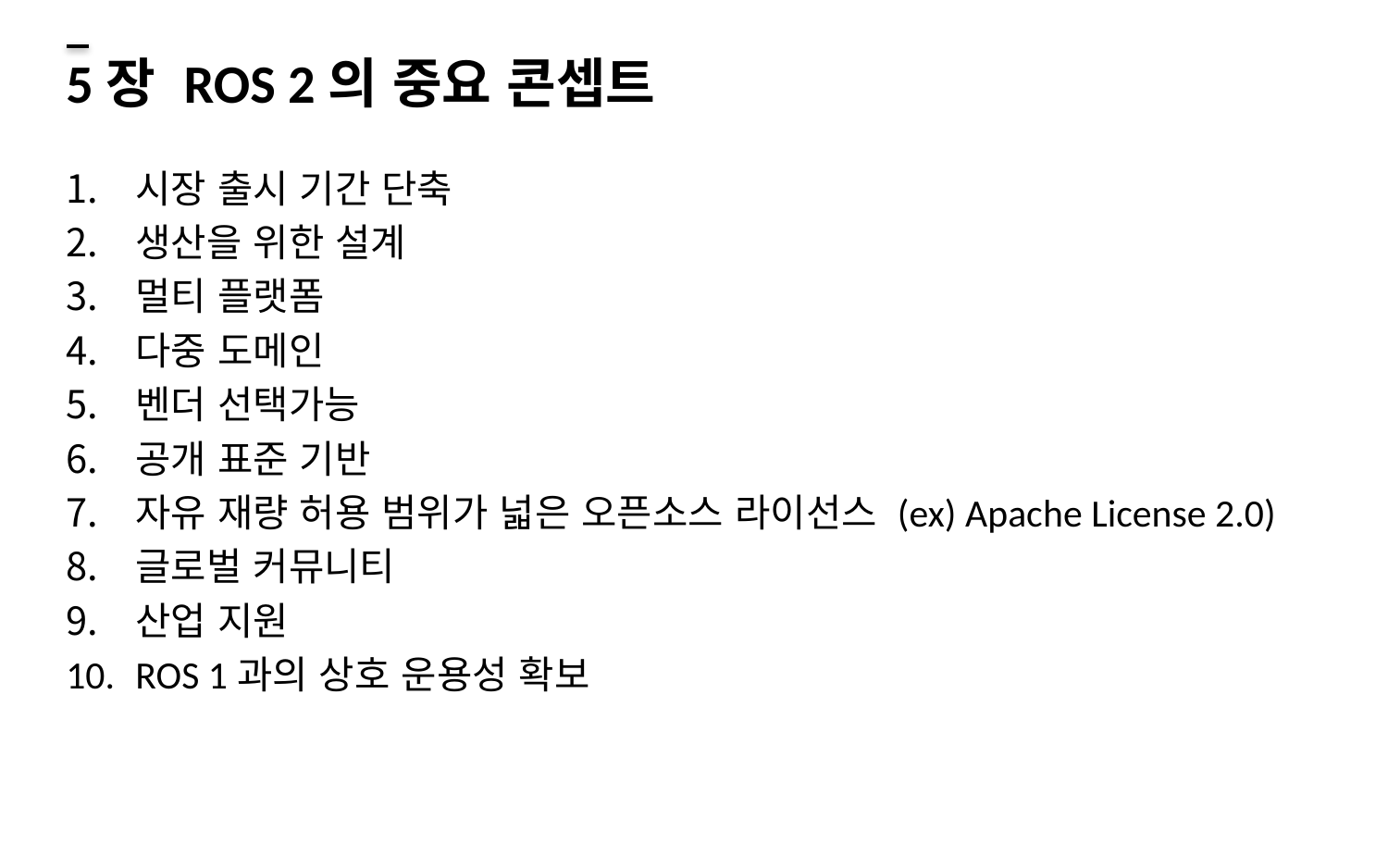

# 5장 ROS 2의 중요 콘셉트
시장 출시 기간 단축
생산을 위한 설계
멀티 플랫폼
다중 도메인
벤더 선택가능
공개 표준 기반
자유 재량 허용 범위가 넓은 오픈소스 라이선스 (ex) Apache License 2.0)
글로벌 커뮤니티
산업 지원
ROS 1과의 상호 운용성 확보